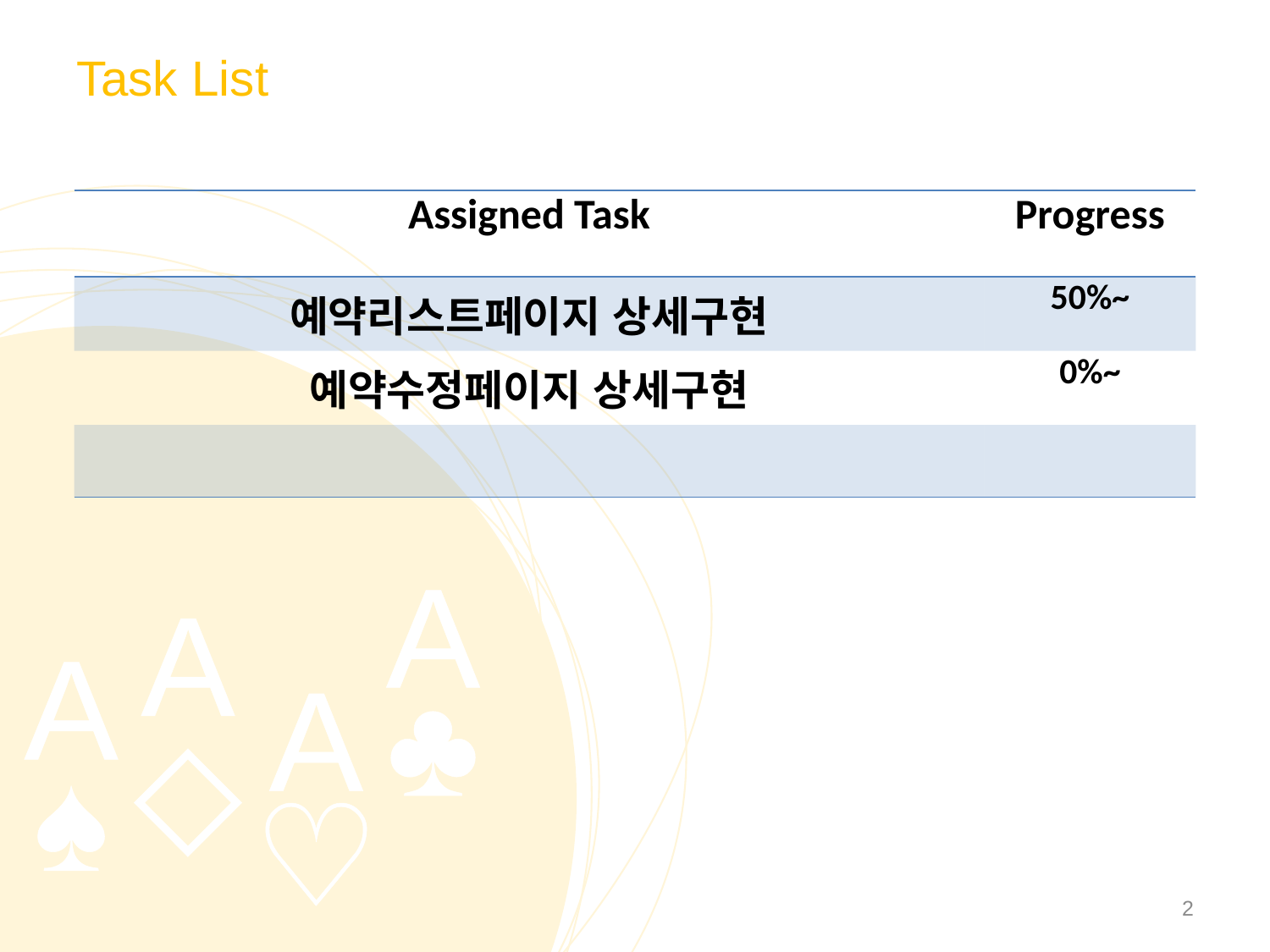

# Task List
| Assigned Task | Progress |
| --- | --- |
| 예약리스트페이지 상세구현 | 50%~ |
| 예약수정페이지 상세구현 | 0%~ |
|  |  |
2